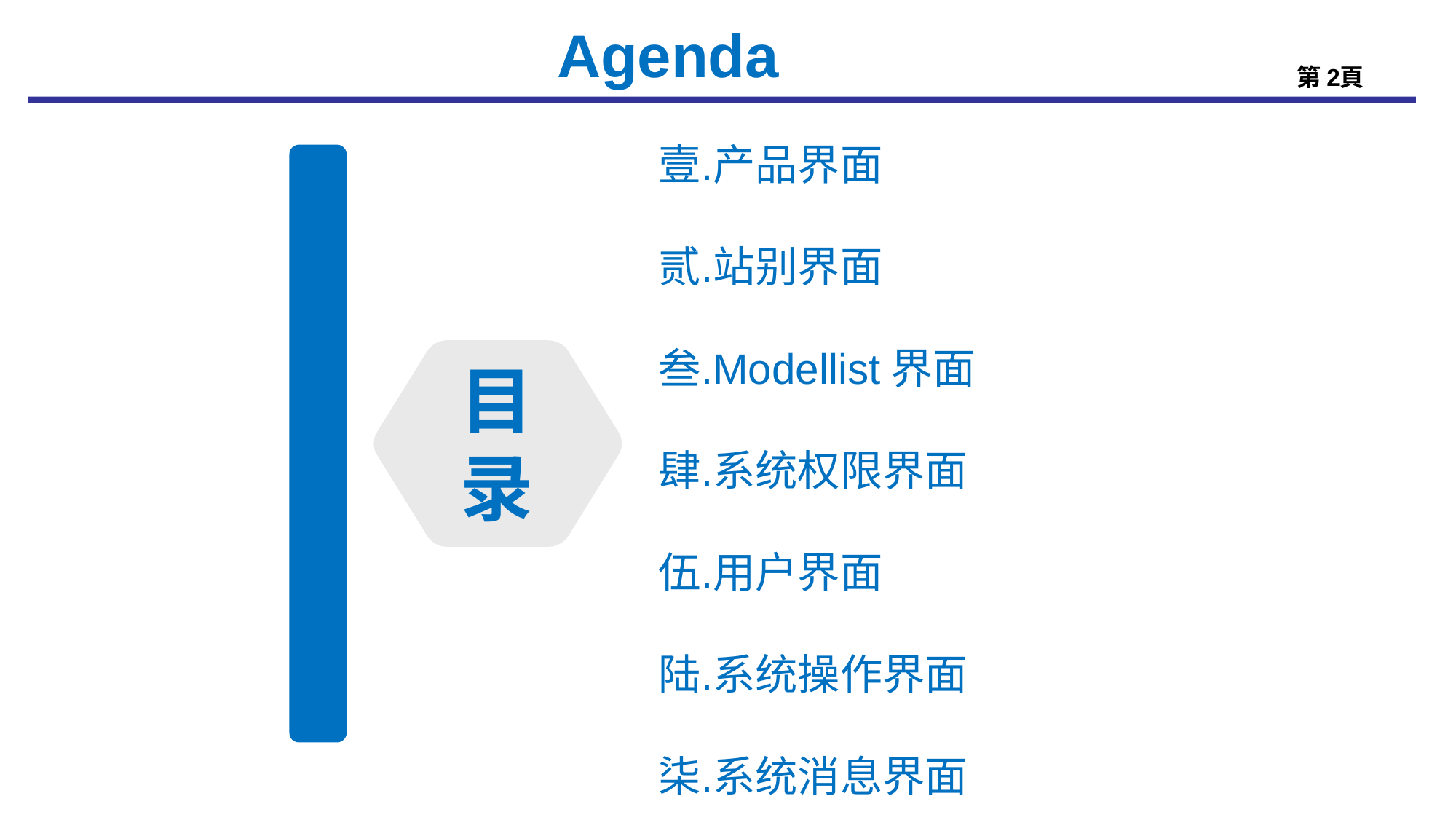

Agenda
第2頁
产品界面
站别界面
Modellist界面
系统权限界面
用户界面
系统操作界面
系统消息界面

目
录